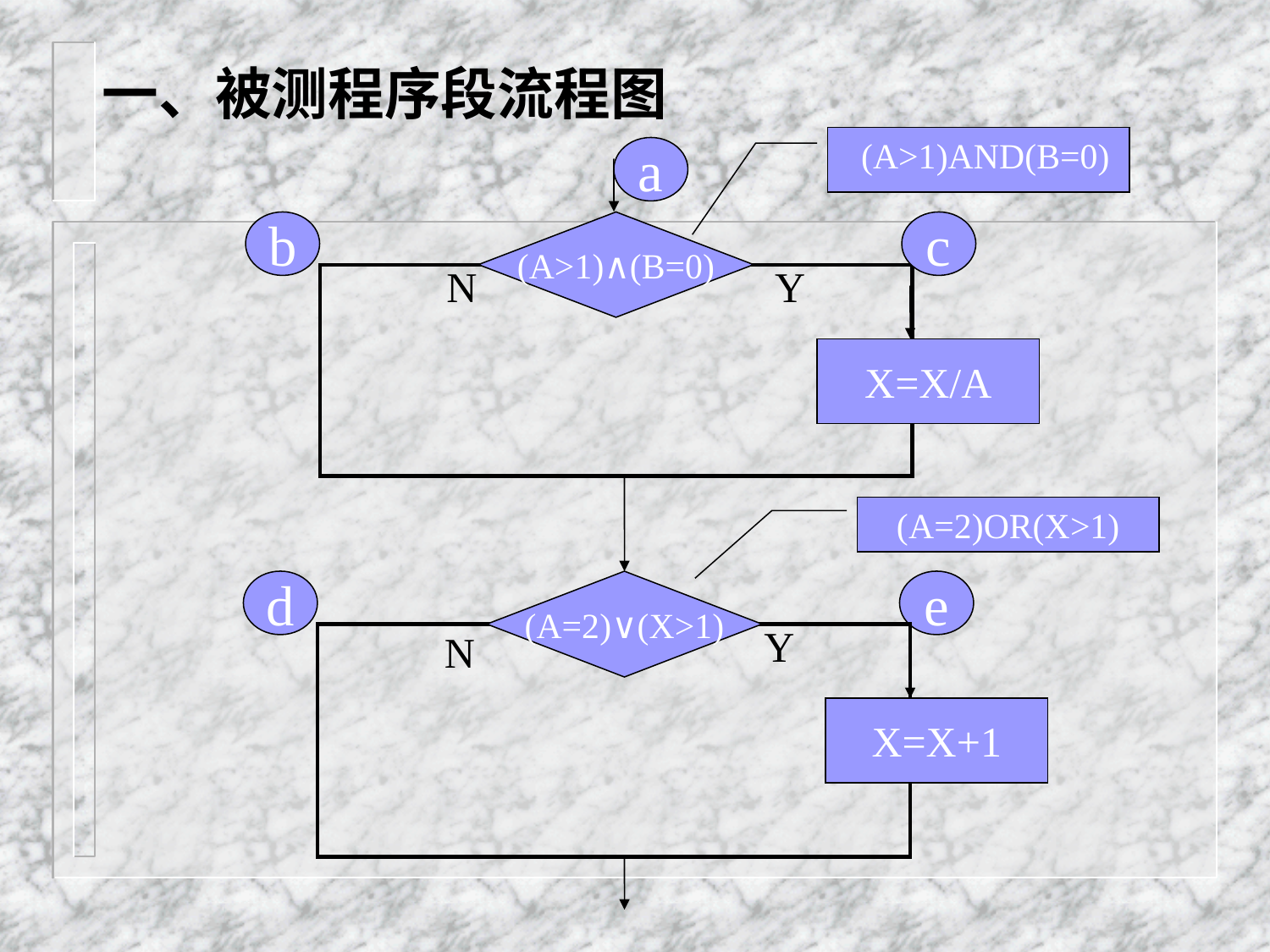

一、被测程序段流程图
a

(A>1)AND(B=0)
a

b
(A>1)∧(B=0)
c
N
Y

X=X/A

(A=2)OR(X>1)
d
(A=2)∨(X>1)
e
Y
N

X=X+1